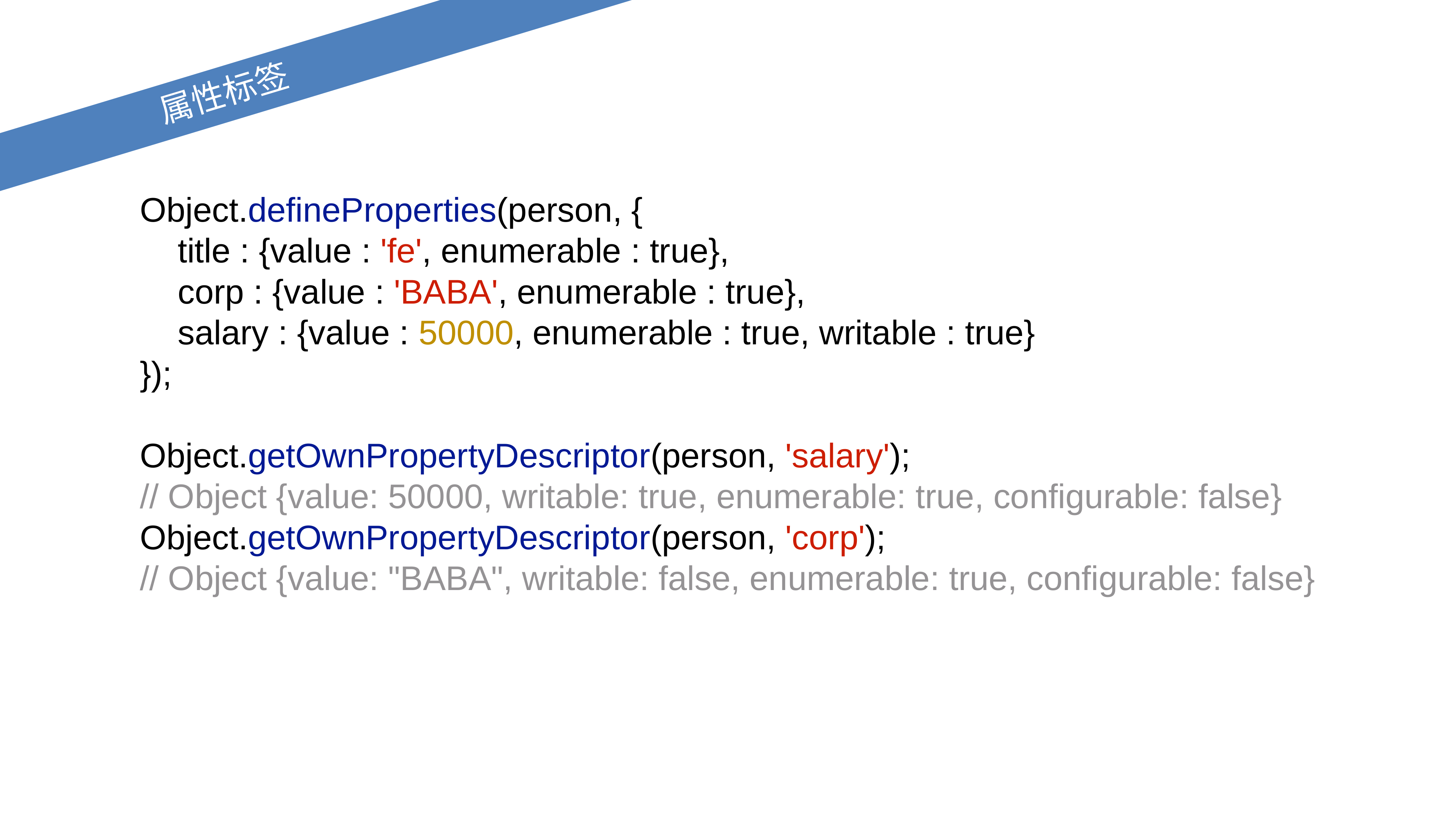

属性标签
Object.defineProperties(person, {
    title : {value : 'fe', enumerable : true},
    corp : {value : 'BABA', enumerable : true},
    salary : {value : 50000, enumerable : true, writable : true}
});

Object.getOwnPropertyDescriptor(person, 'salary');
// Object {value: 50000, writable: true, enumerable: true, configurable: false}
Object.getOwnPropertyDescriptor(person, 'corp');
// Object {value: "BABA", writable: false, enumerable: true, configurable: false}